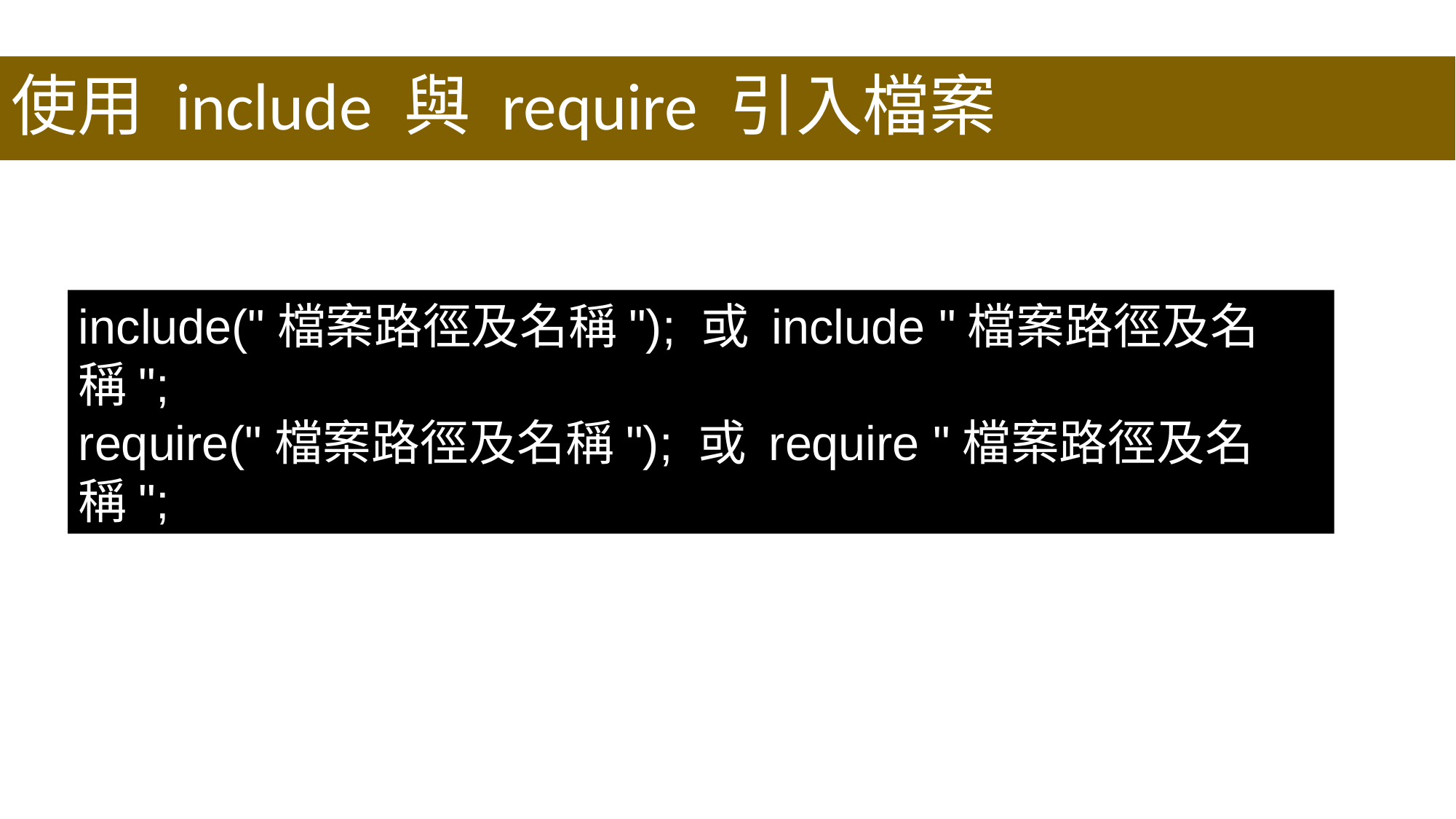

# 使用 include 與 require 引入檔案
include("檔案路徑及名稱"); 或 include "檔案路徑及名稱";
require("檔案路徑及名稱"); 或 require "檔案路徑及名稱";